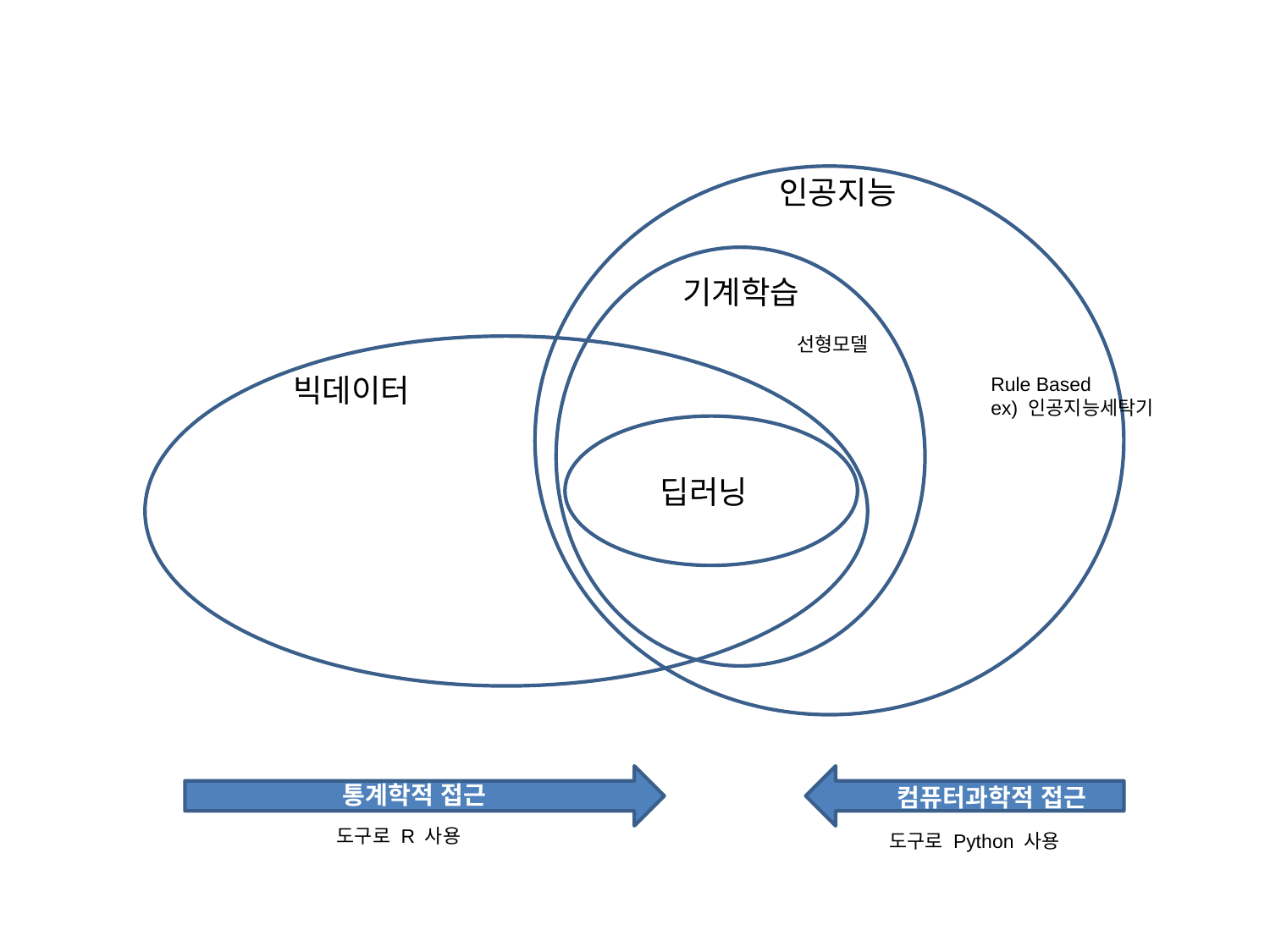

인공지능

기계학습
선형모델

빅데이터
Rule Based
ex) 인공지능세탁기

딥러닝

통계학적 접근
컴퓨터과학적 접근
도구로 R 사용
도구로 Python 사용